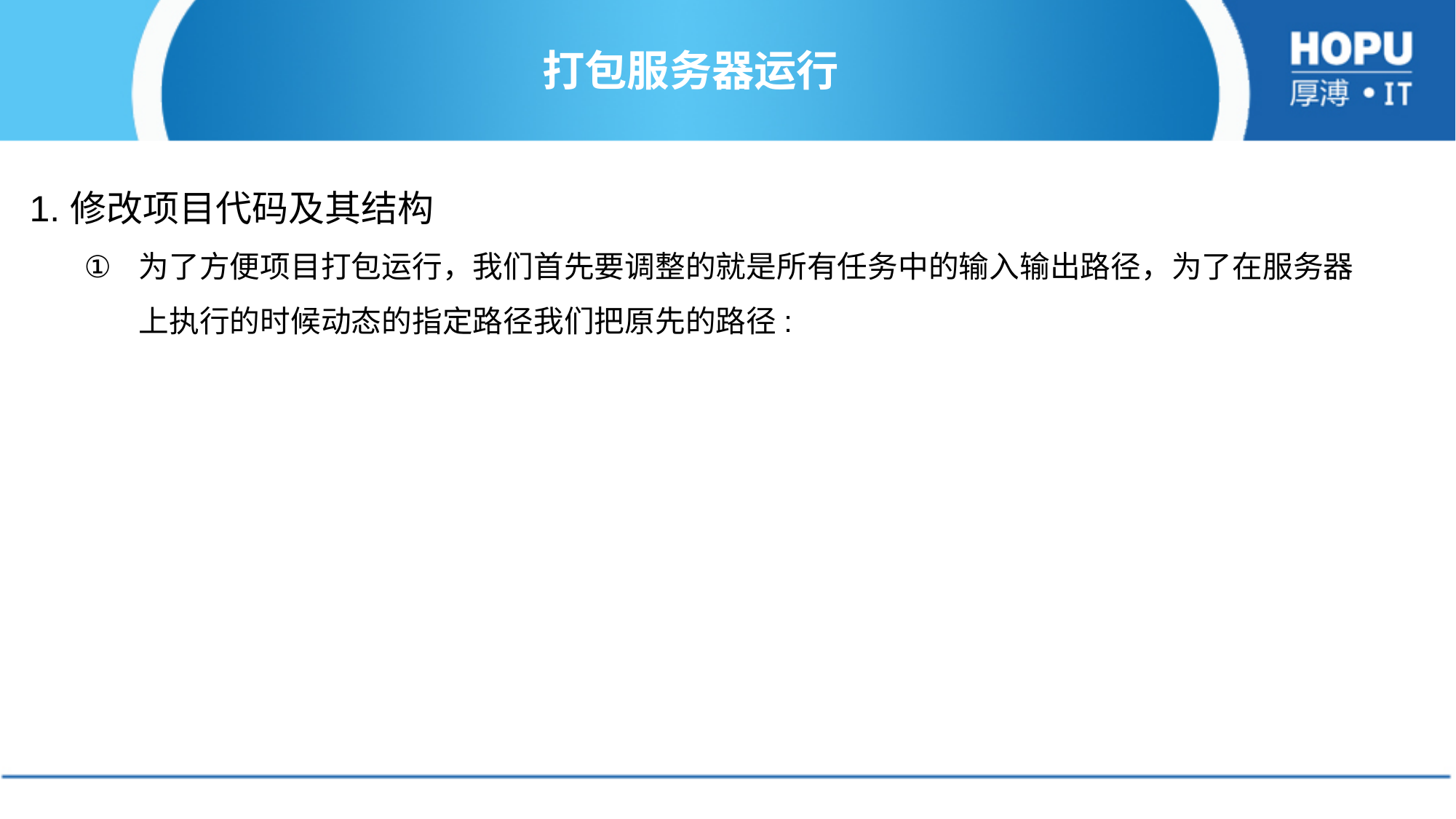

# 打包服务器运行
修改项目代码及其结构
为了方便项目打包运行，我们首先要调整的就是所有任务中的输入输出路径，为了在服务器上执行的时候动态的指定路径我们把原先的路径: